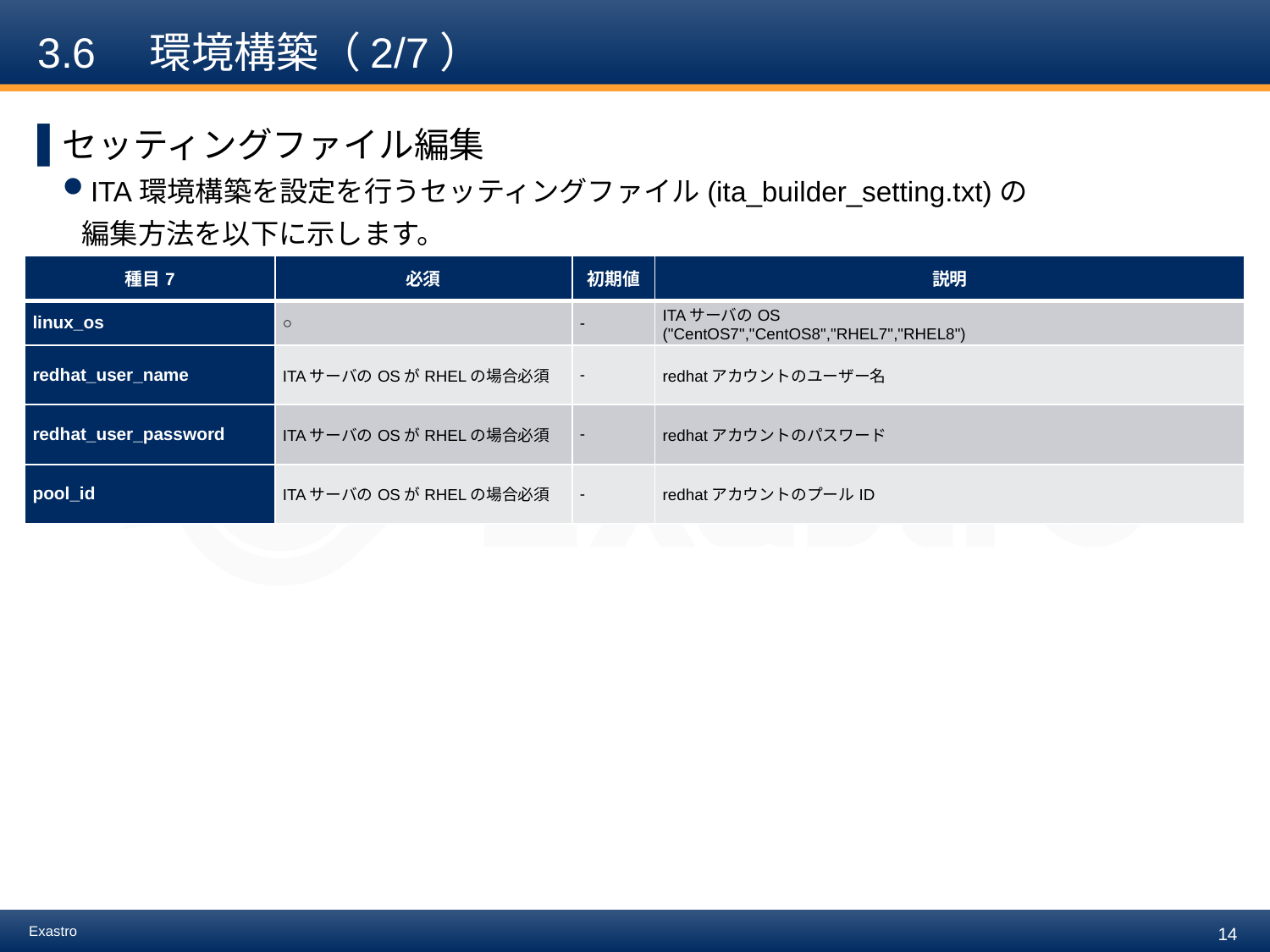

# 3.6　環境構築（2/7）
セッティングファイル編集
ITA環境構築を設定を行うセッティングファイル(ita_builder_setting.txt)の
  編集方法を以下に示します。

| 種目7 | 必須 | 初期値 | 説明 |
| --- | --- | --- | --- |
| linux\_os | ○ | - | ITAサーバのOS ("CentOS7","CentOS8","RHEL7","RHEL8") |
| redhat\_user\_name | ITAサーバのOSがRHELの場合必須 | - | redhatアカウントのユーザー名 |
| redhat\_user\_password | ITAサーバのOSがRHELの場合必須 | - | redhatアカウントのパスワード |
| pool\_id | ITAサーバのOSがRHELの場合必須 | - | redhatアカウントのプールID |